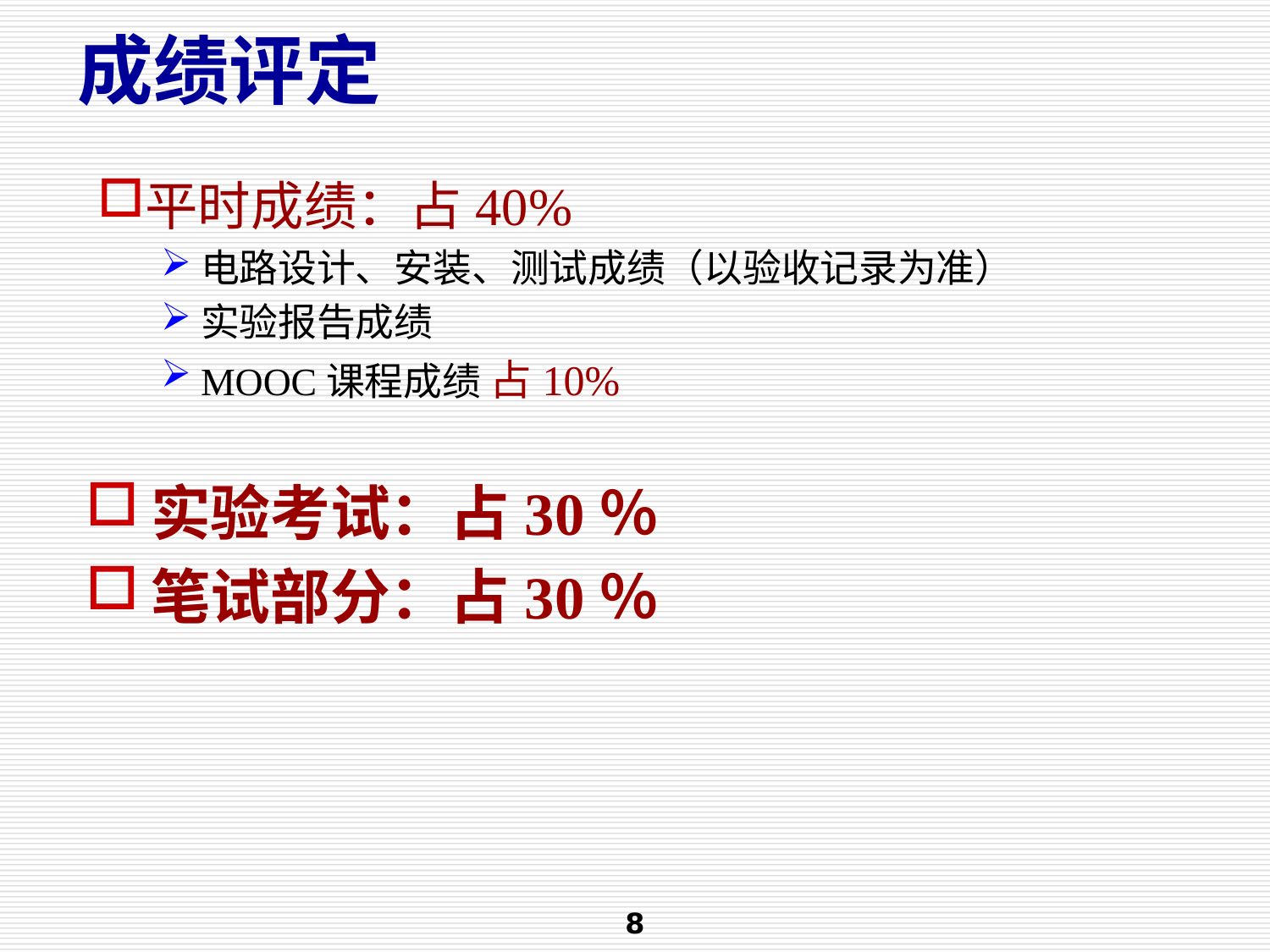

成绩评定
平时成绩：占40%
电路设计、安装、测试成绩（以验收记录为准）
实验报告成绩
MOOC课程成绩 占10%

实验考试：占30％
笔试部分：占30％

8